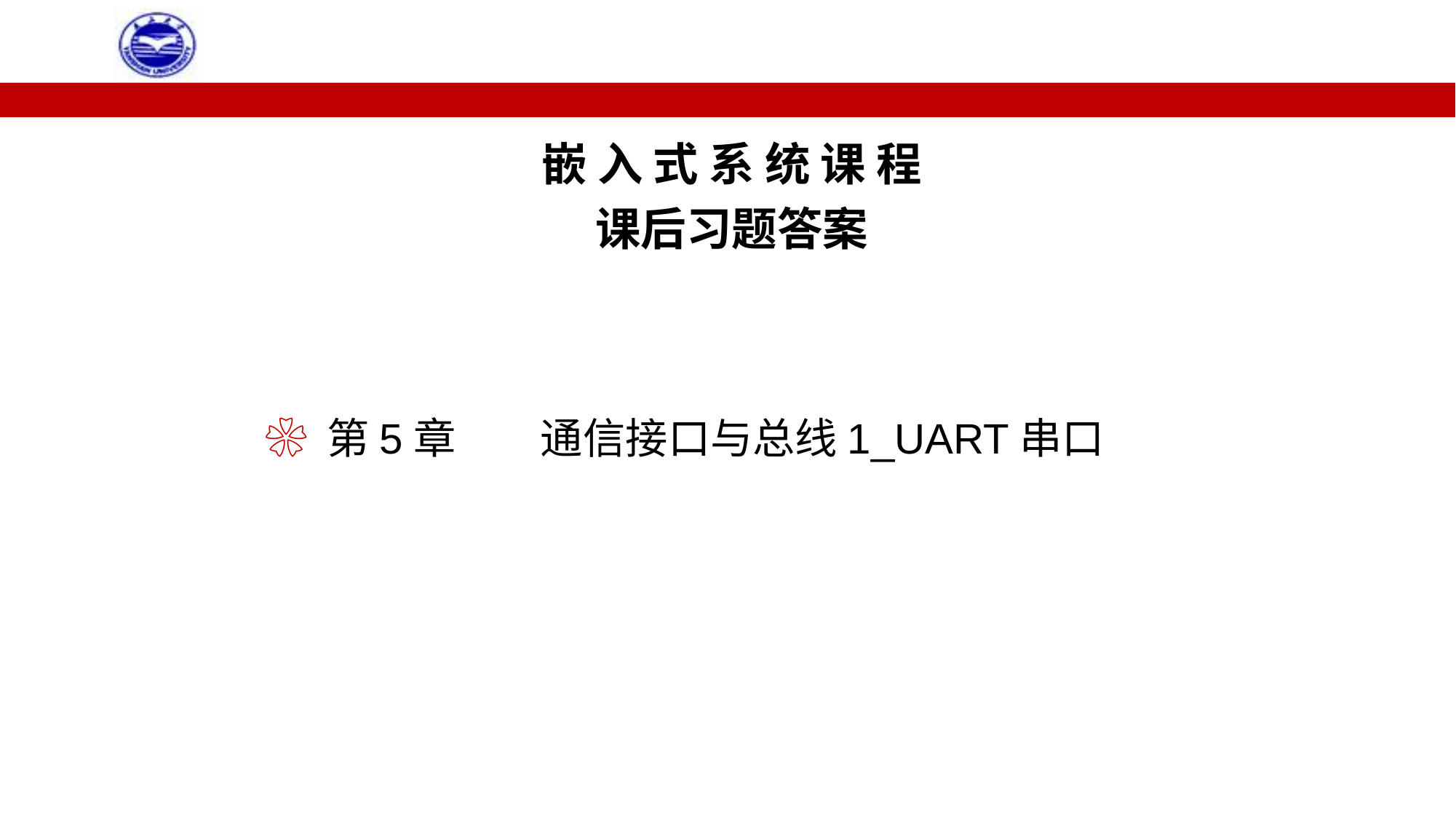

嵌 入 式 系 统 课 程
课后习题答案
❀ 第5章         通信接口与总线1_UART串口